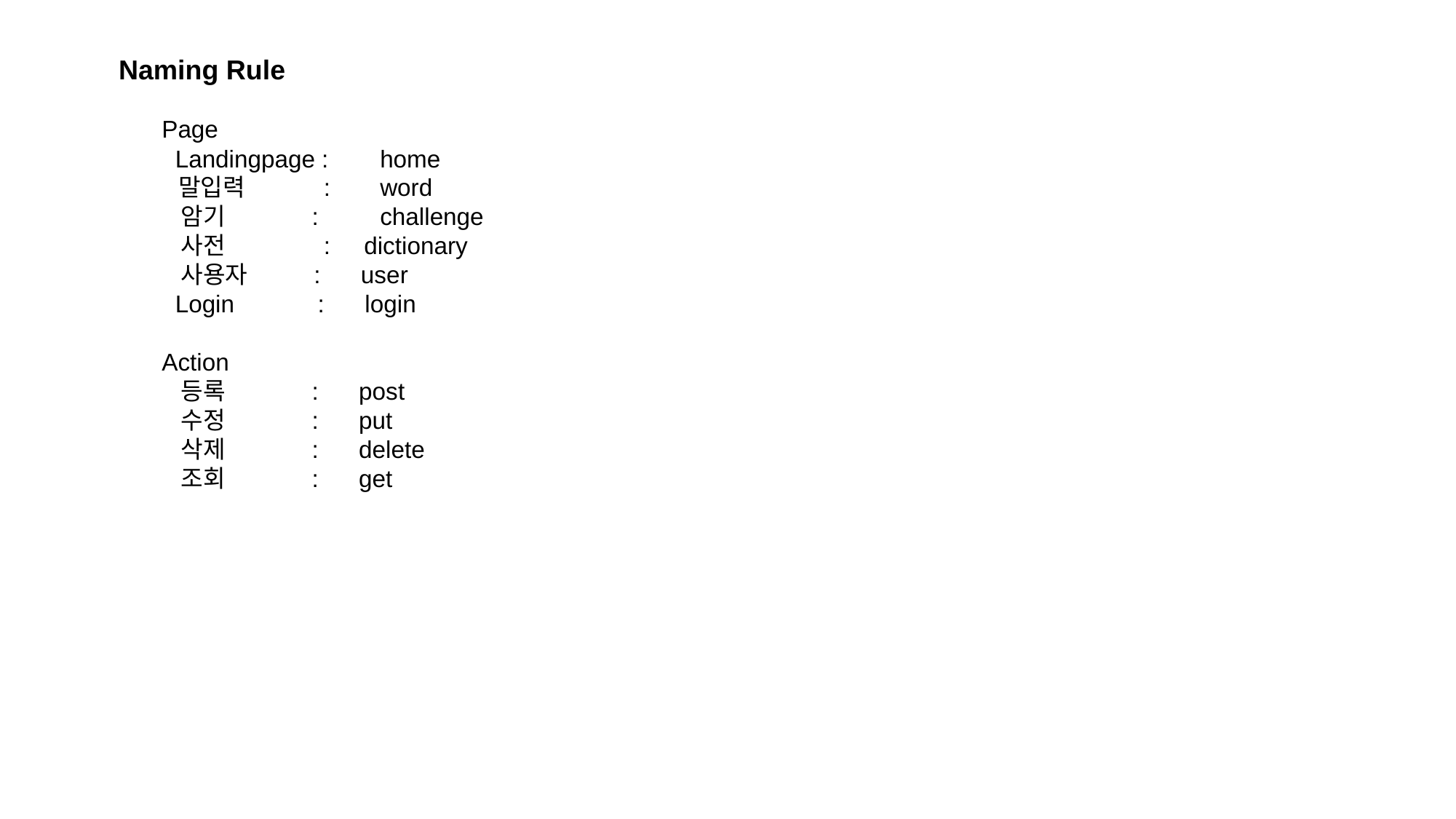

Naming Rule

Page
  Landingpage : 	home
  말입력 	       : 	word
  암기            :	challenge
  사전	       :     dictionary
  사용자         :      user
  Login	       :      login

Action
  등록            :      post
  수정            :      put
  삭제            :      delete
  조회            :      get